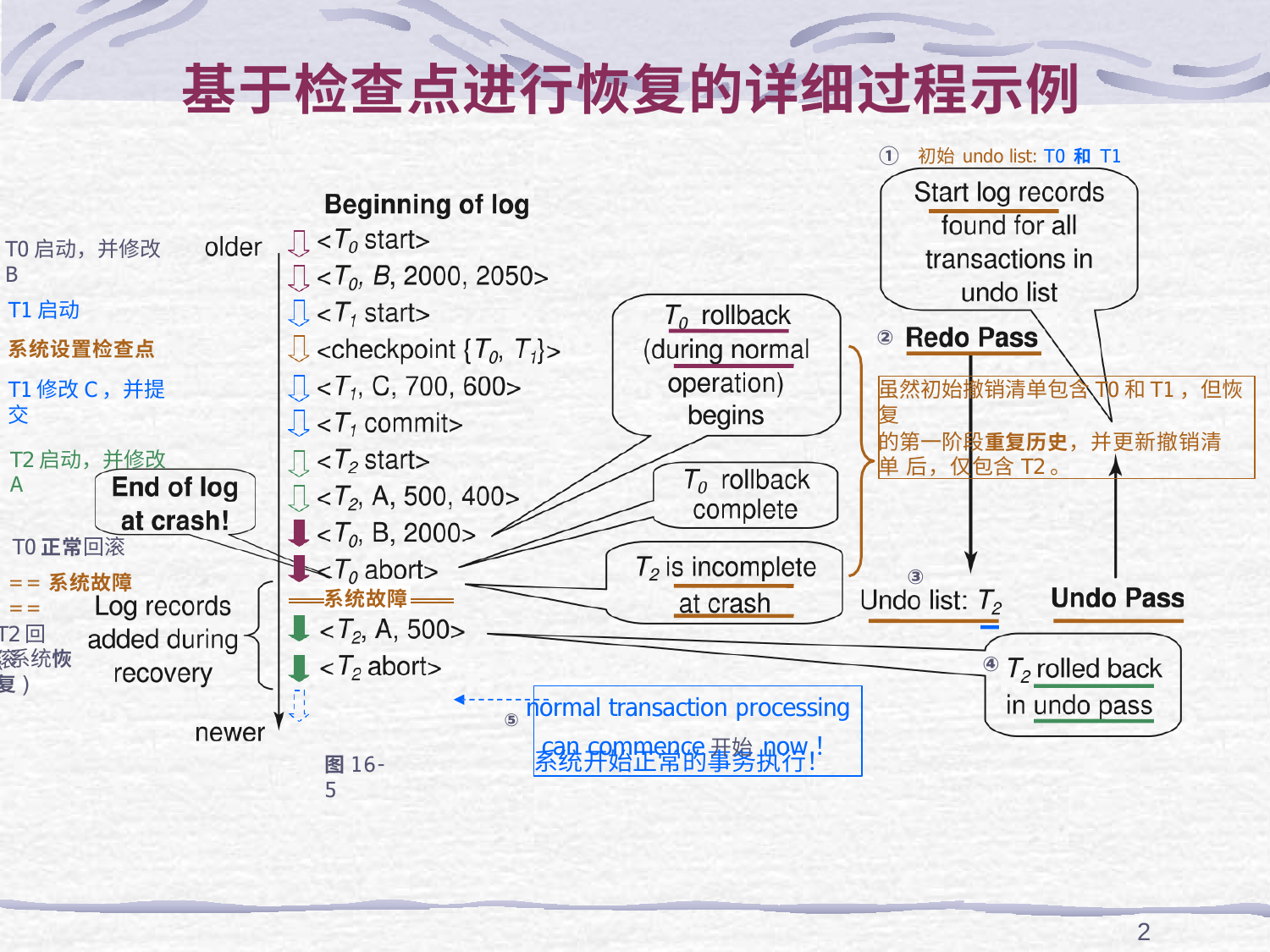

# 基于检查点进行恢复的详细过程示例
①	初始undo list: T0和T1

T0启动，并修改B

T1启动
系统设置检查点
T1修改C，并提交

②

虽然初始撤销清单包含T0和T1，但恢复
的第一阶段重复历史，并更新撤销清单 后，仅包含T2。

T2启动，并修改A

T0正常回滚
==系统故障==

③
系统故障

T2回滚

(系统恢复)
④

⑤ normal transaction processing  can commence开始 now！

系统开始正常的事务执行！
图16-5

29